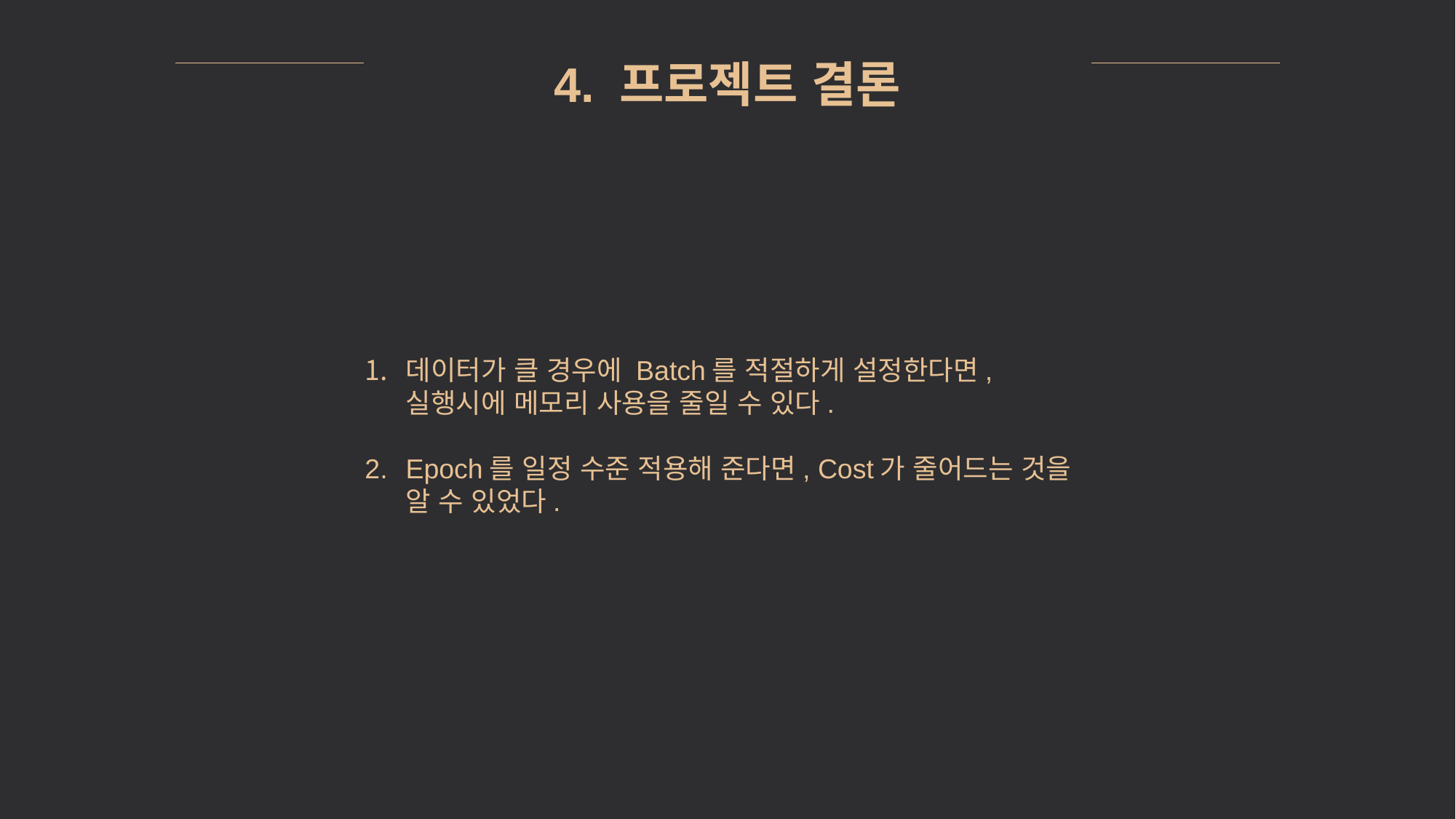

4. 프로젝트 결론
데이터가 클 경우에 Batch를 적절하게 설정한다면, 실행시에 메모리 사용을 줄일 수 있다.
Epoch를 일정 수준 적용해 준다면, Cost가 줄어드는 것을 알 수 있었다.